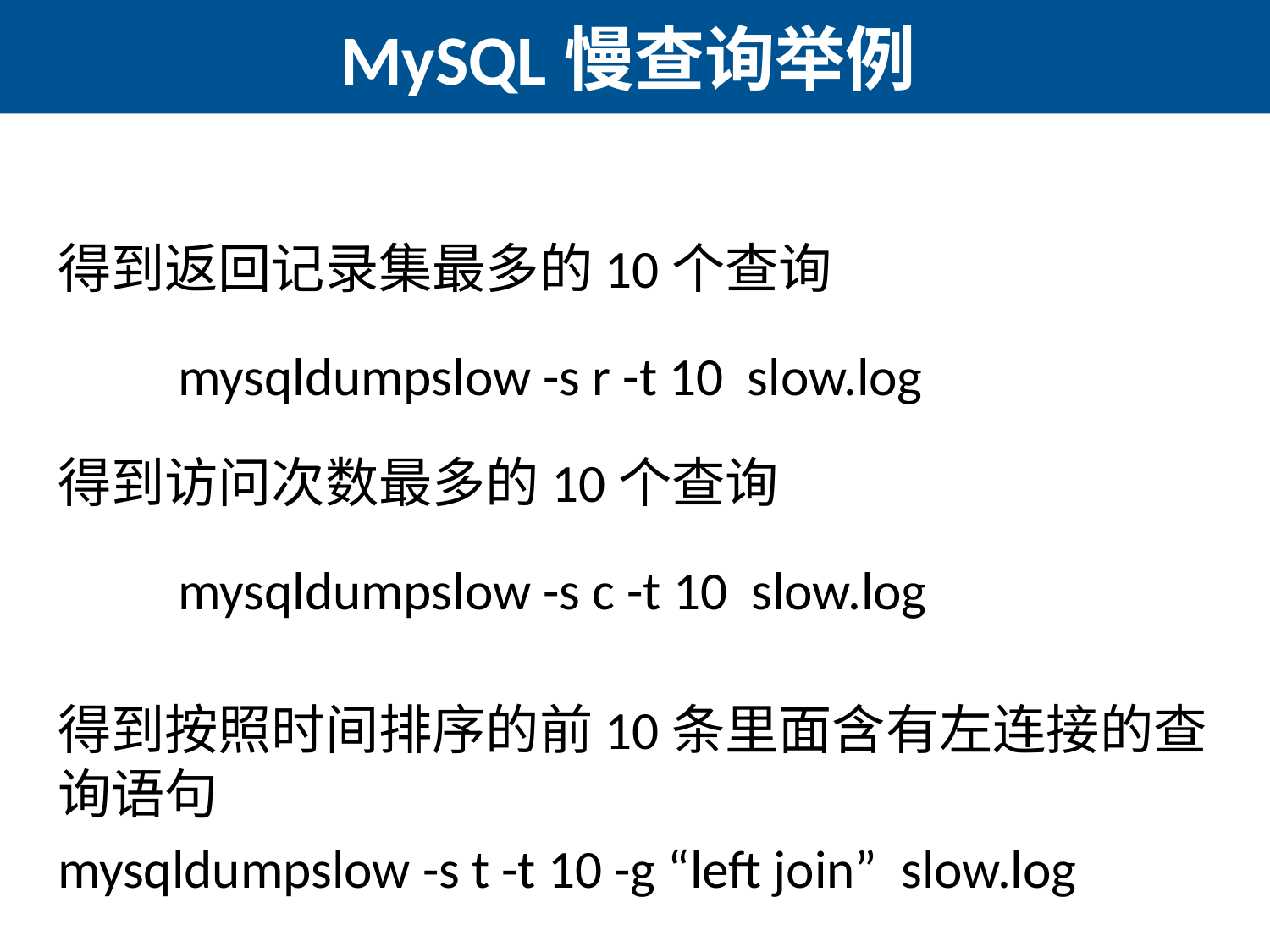

# MySQL慢查询举例
得到返回记录集最多的10个查询
	mysqldumpslow -s r -t 10  slow.log
得到访问次数最多的10个查询
	mysqldumpslow -s c -t 10  slow.log
得到按照时间排序的前10条里面含有左连接的查询语句
mysqldumpslow -s t -t 10 -g “left join”  slow.log